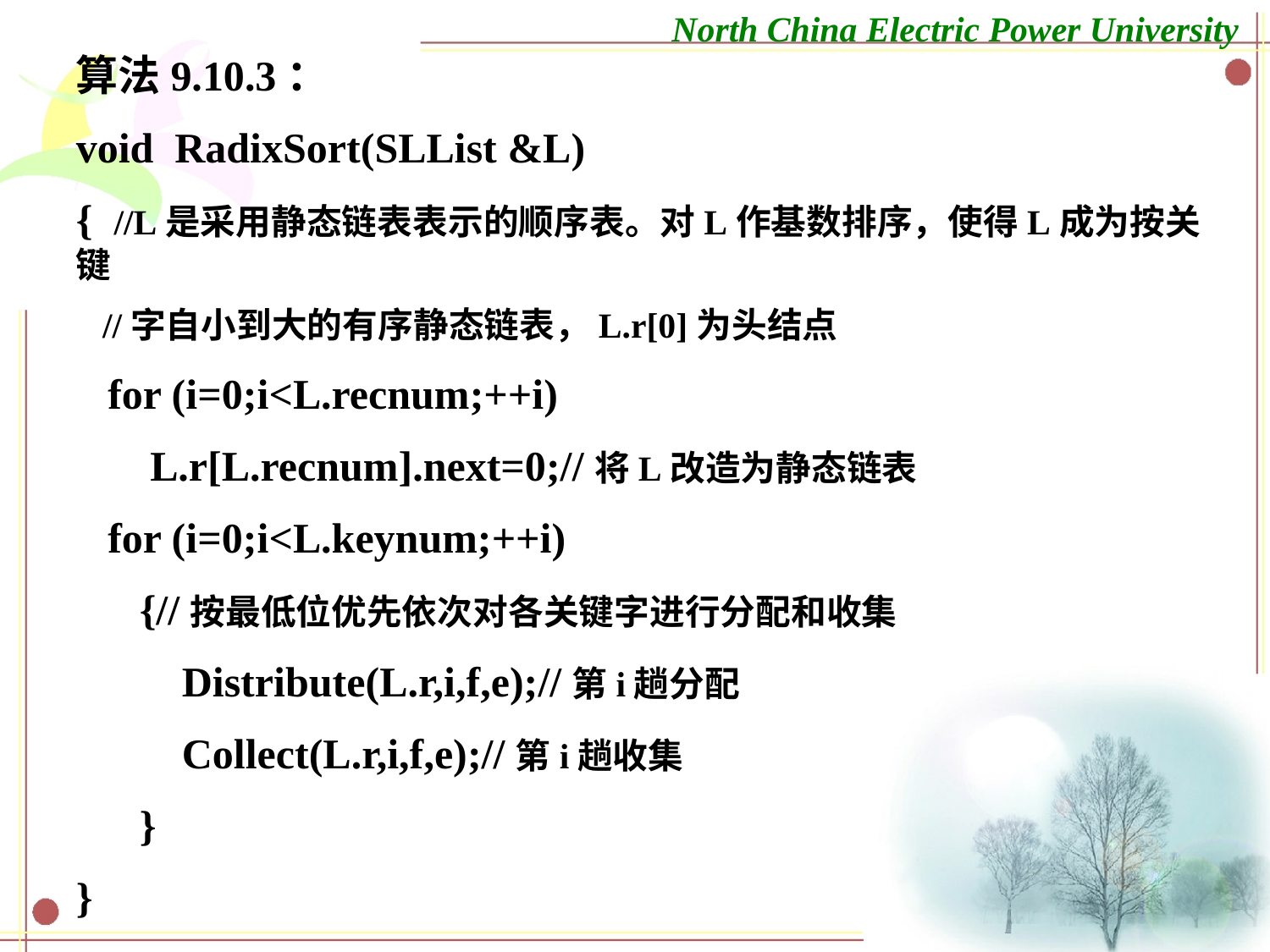

算法9.10.3：
void  RadixSort(SLList &L)
{  //L是采用静态链表表示的顺序表。对L作基数排序，使得L成为按关键
   //字自小到大的有序静态链表，L.r[0]为头结点
   for (i=0;i<L.recnum;++i)
       L.r[L.recnum].next=0;//将L改造为静态链表
   for (i=0;i<L.keynum;++i)
      {//按最低位优先依次对各关键字进行分配和收集
          Distribute(L.r,i,f,e);//第i趟分配
          Collect(L.r,i,f,e);//第i趟收集
      }
}